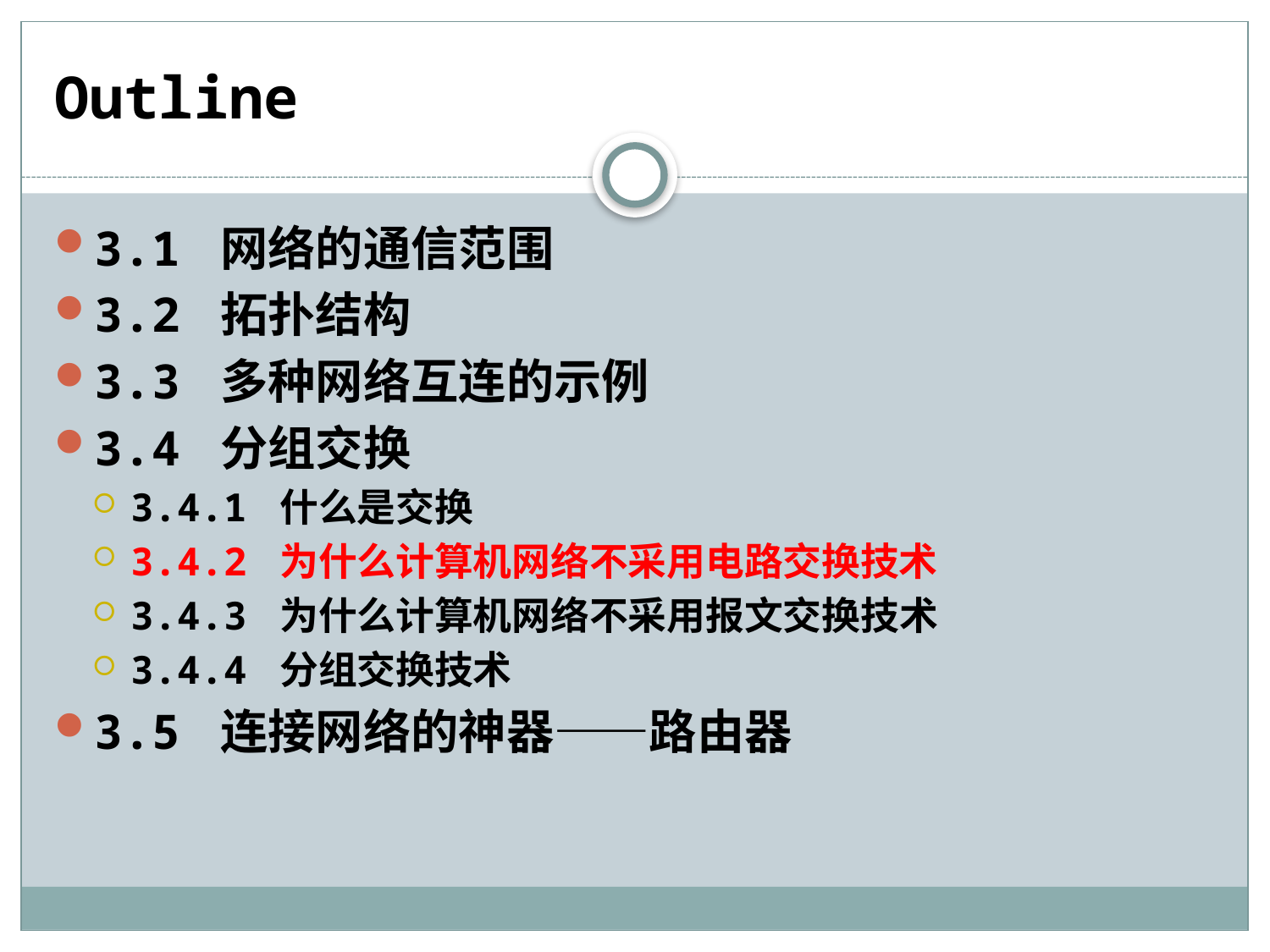

# Outline
3.1 网络的通信范围
3.2 拓扑结构
3.3 多种网络互连的示例
3.4 分组交换
3.4.1 什么是交换
3.4.2 为什么计算机网络不采用电路交换技术
3.4.3 为什么计算机网络不采用报文交换技术
3.4.4 分组交换技术
3.5 连接网络的神器——路由器